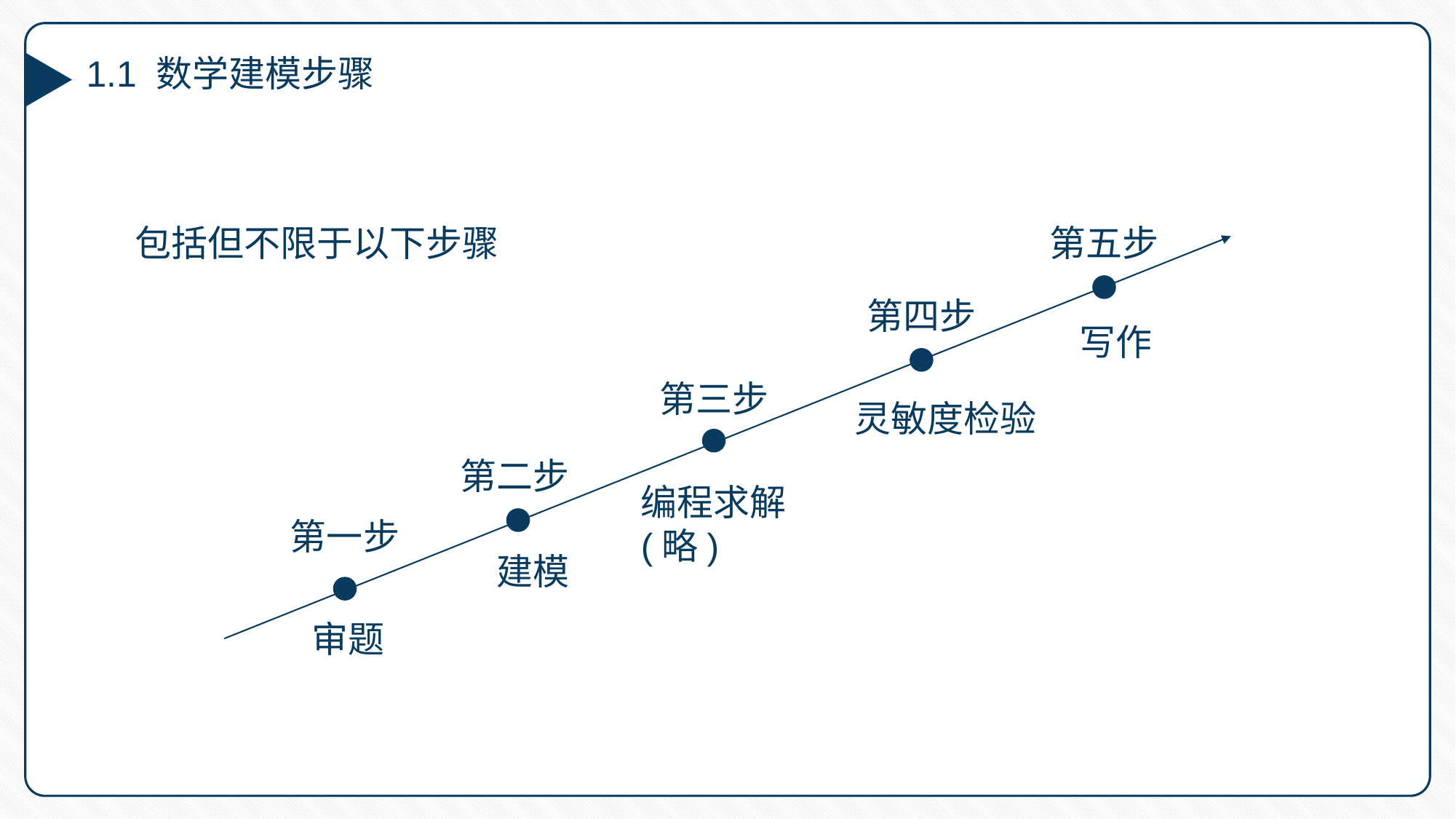

1.1 数学建模步骤

包括但不限于以下步骤
第五步

第四步
写作

第三步
灵敏度检验

第二步
编程求解(略)
第一步

建模

审题